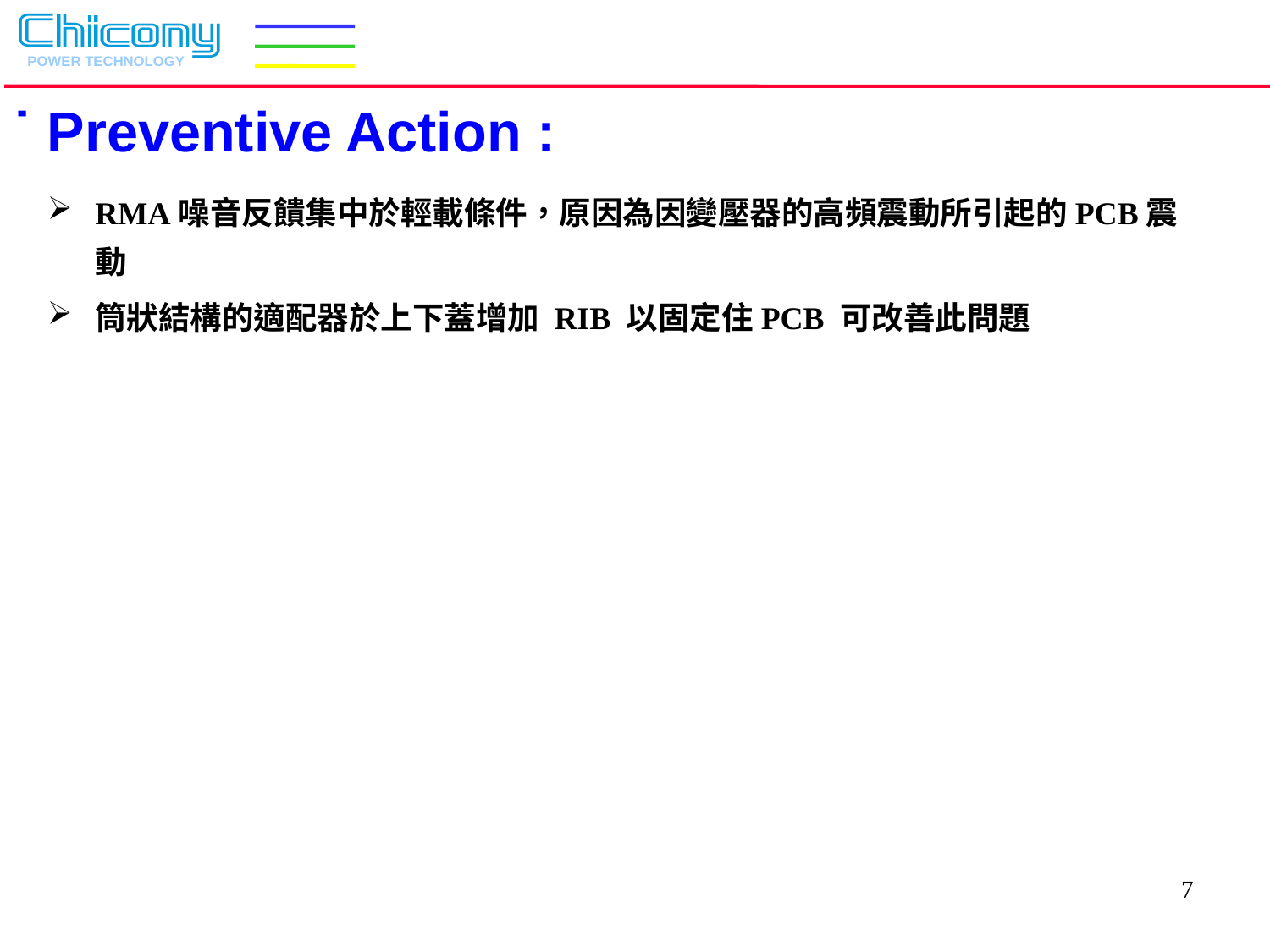

˙ Preventive Action :
RMA噪音反饋集中於輕載條件，原因為因變壓器的高頻震動所引起的PCB震動
筒狀結構的適配器於上下蓋增加 RIB 以固定住PCB 可改善此問題

7